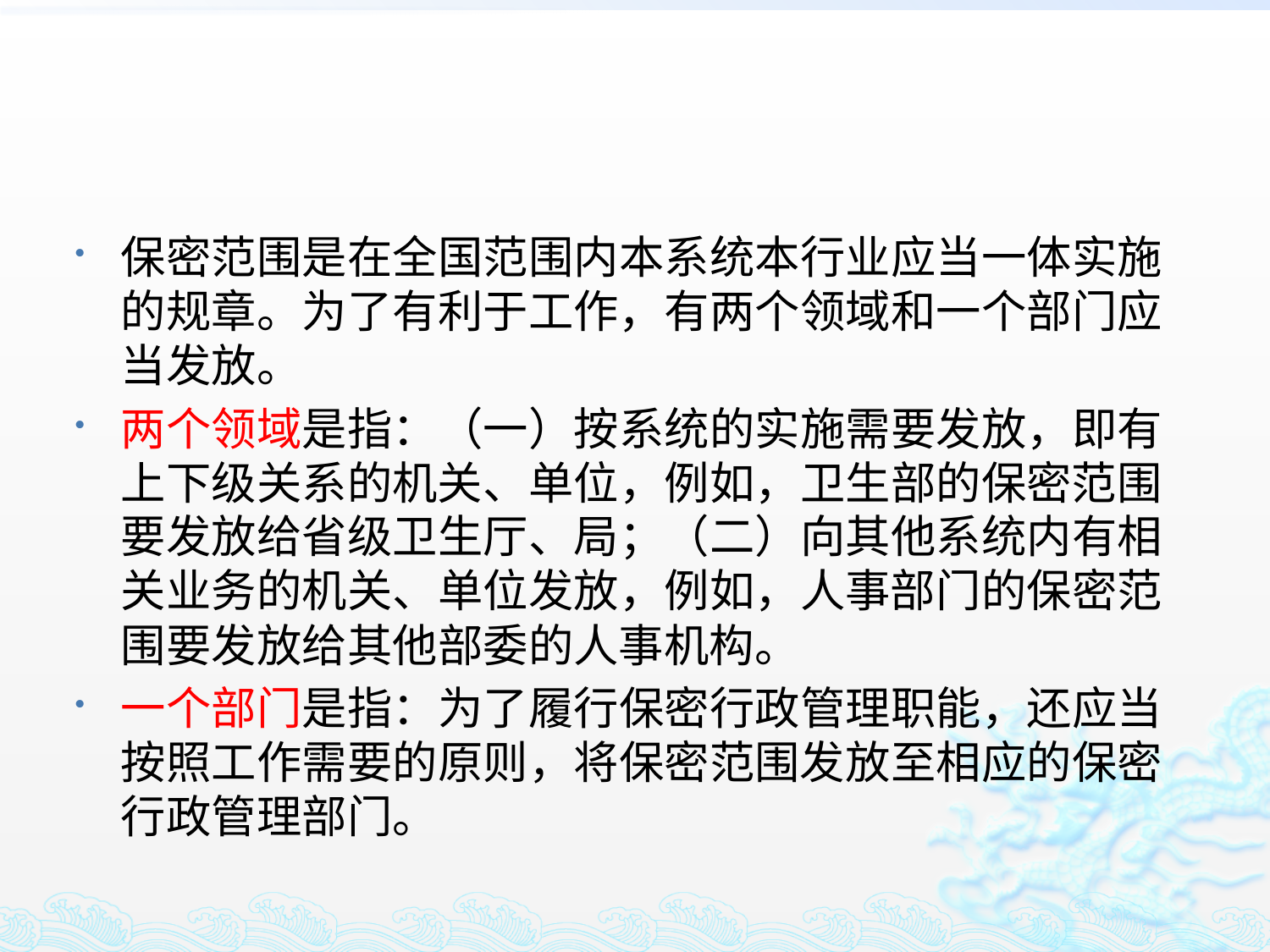

#
保密范围是在全国范围内本系统本行业应当一体实施的规章。为了有利于工作，有两个领域和一个部门应当发放。
两个领域是指：（一）按系统的实施需要发放，即有上下级关系的机关、单位，例如，卫生部的保密范围要发放给省级卫生厅、局；（二）向其他系统内有相关业务的机关、单位发放，例如，人事部门的保密范围要发放给其他部委的人事机构。
一个部门是指：为了履行保密行政管理职能，还应当按照工作需要的原则，将保密范围发放至相应的保密行政管理部门。